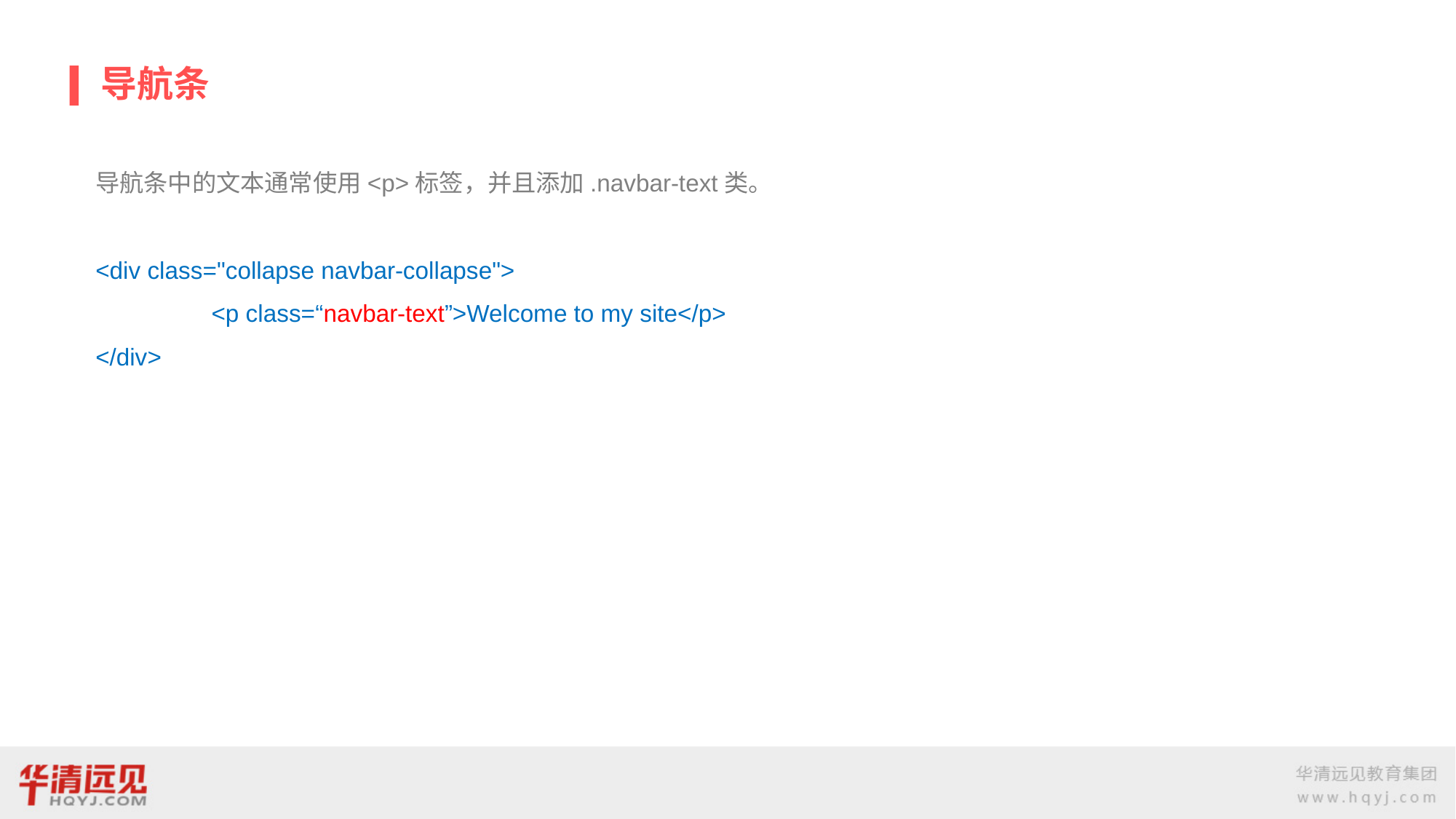

# 导航条
导航条中的文本通常使用<p>标签，并且添加.navbar-text类。

<div class="collapse navbar-collapse">
	 <p class=“navbar-text”>Welcome to my site</p>
</div>